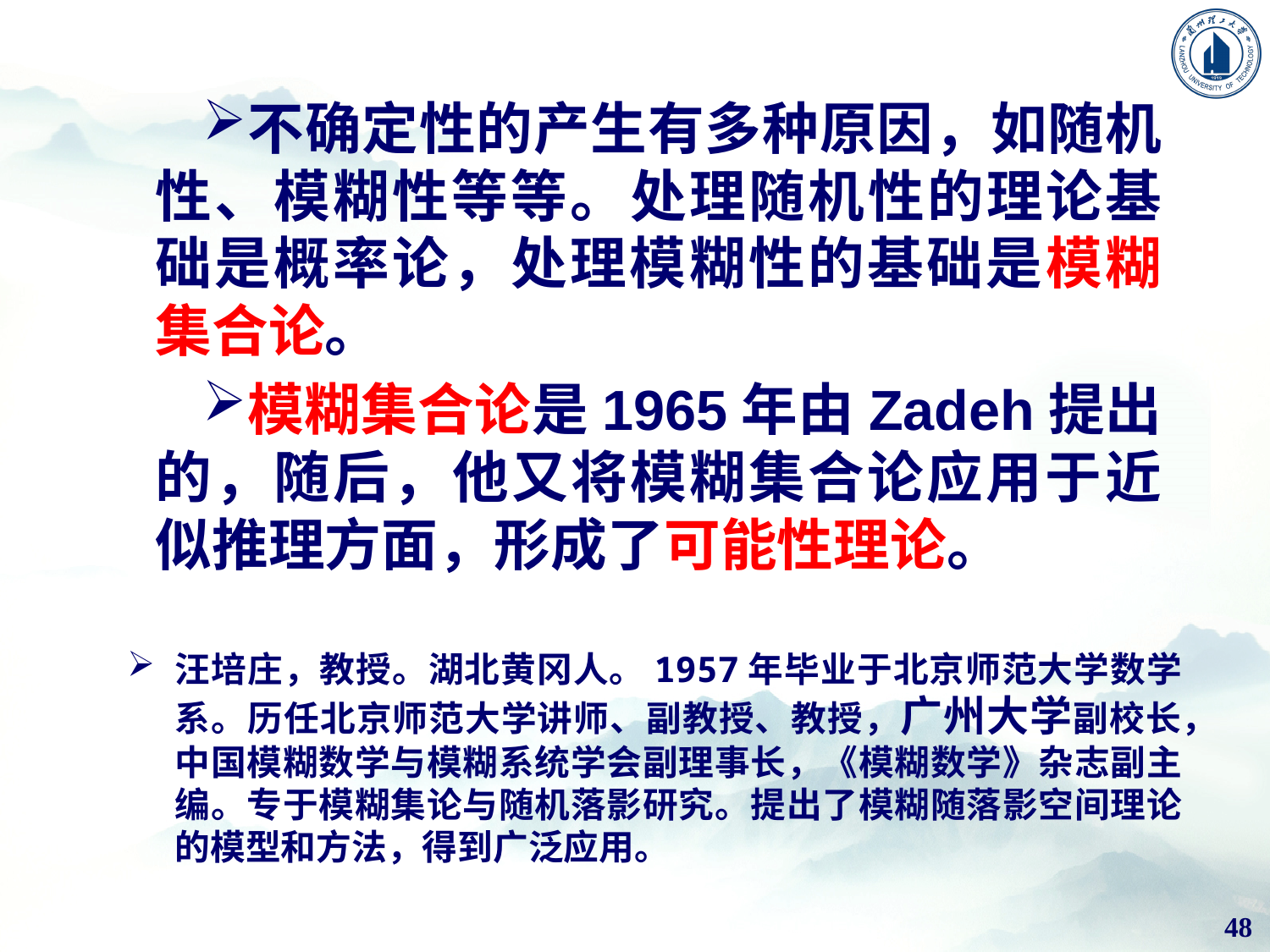

不确定性的产生有多种原因，如随机性、模糊性等等。处理随机性的理论基础是概率论，处理模糊性的基础是模糊集合论。
模糊集合论是1965年由Zadeh提出的，随后，他又将模糊集合论应用于近似推理方面，形成了可能性理论。
汪培庄，教授。湖北黄冈人。1957年毕业于北京师范大学数学系。历任北京师范大学讲师、副教授、教授，广州大学副校长，中国模糊数学与模糊系统学会副理事长，《模糊数学》杂志副主编。专于模糊集论与随机落影研究。提出了模糊随落影空间理论的模型和方法，得到广泛应用。
48